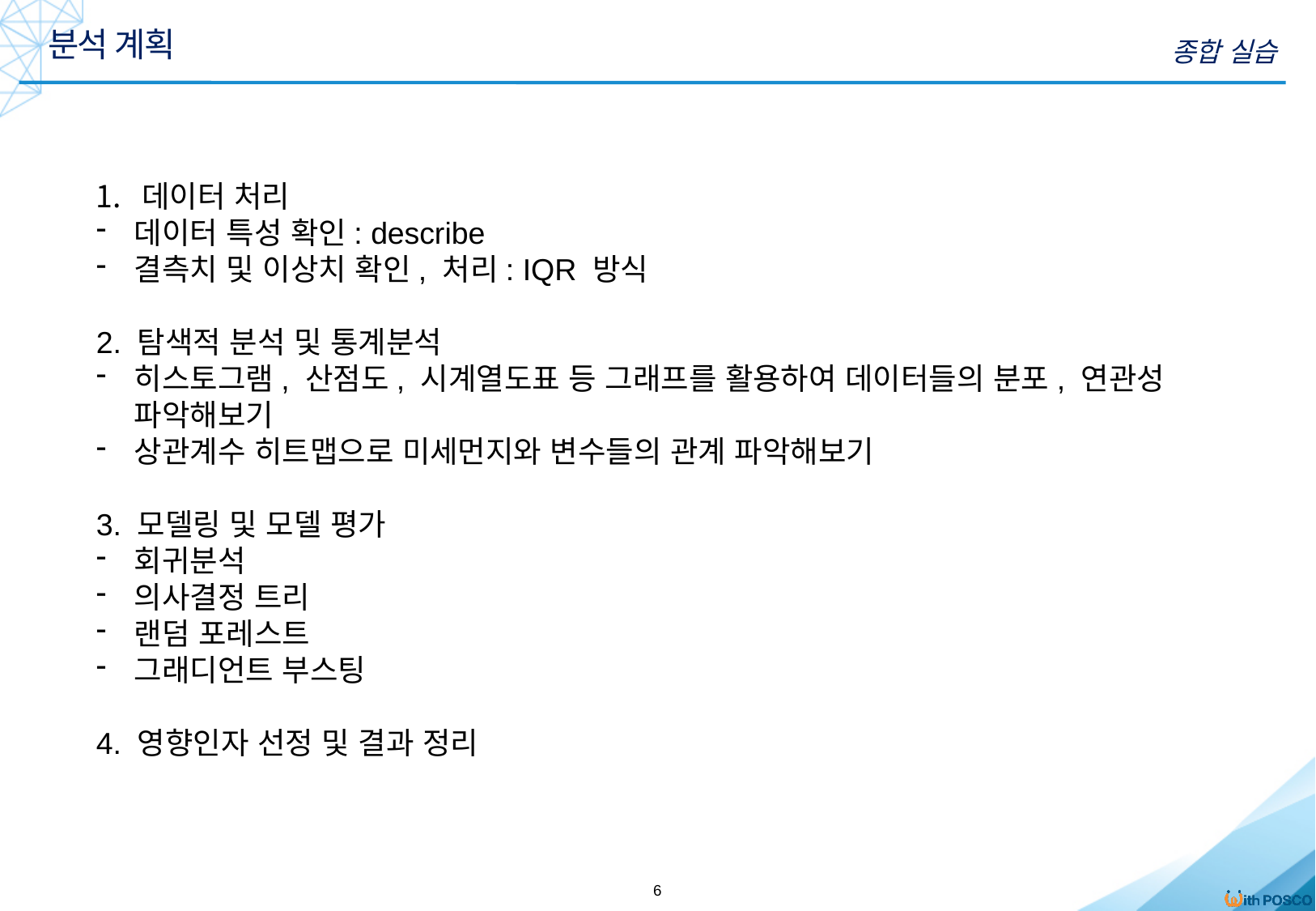

분석 계획
종합 실습
데이터 처리
데이터 특성 확인: describe
결측치 및 이상치 확인, 처리: IQR 방식

2. 탐색적 분석 및 통계분석
히스토그램, 산점도, 시계열도표 등 그래프를 활용하여 데이터들의 분포, 연관성 파악해보기
상관계수 히트맵으로 미세먼지와 변수들의 관계 파악해보기

3. 모델링 및 모델 평가
회귀분석
의사결정 트리
랜덤 포레스트
그래디언트 부스팅

4. 영향인자 선정 및 결과 정리